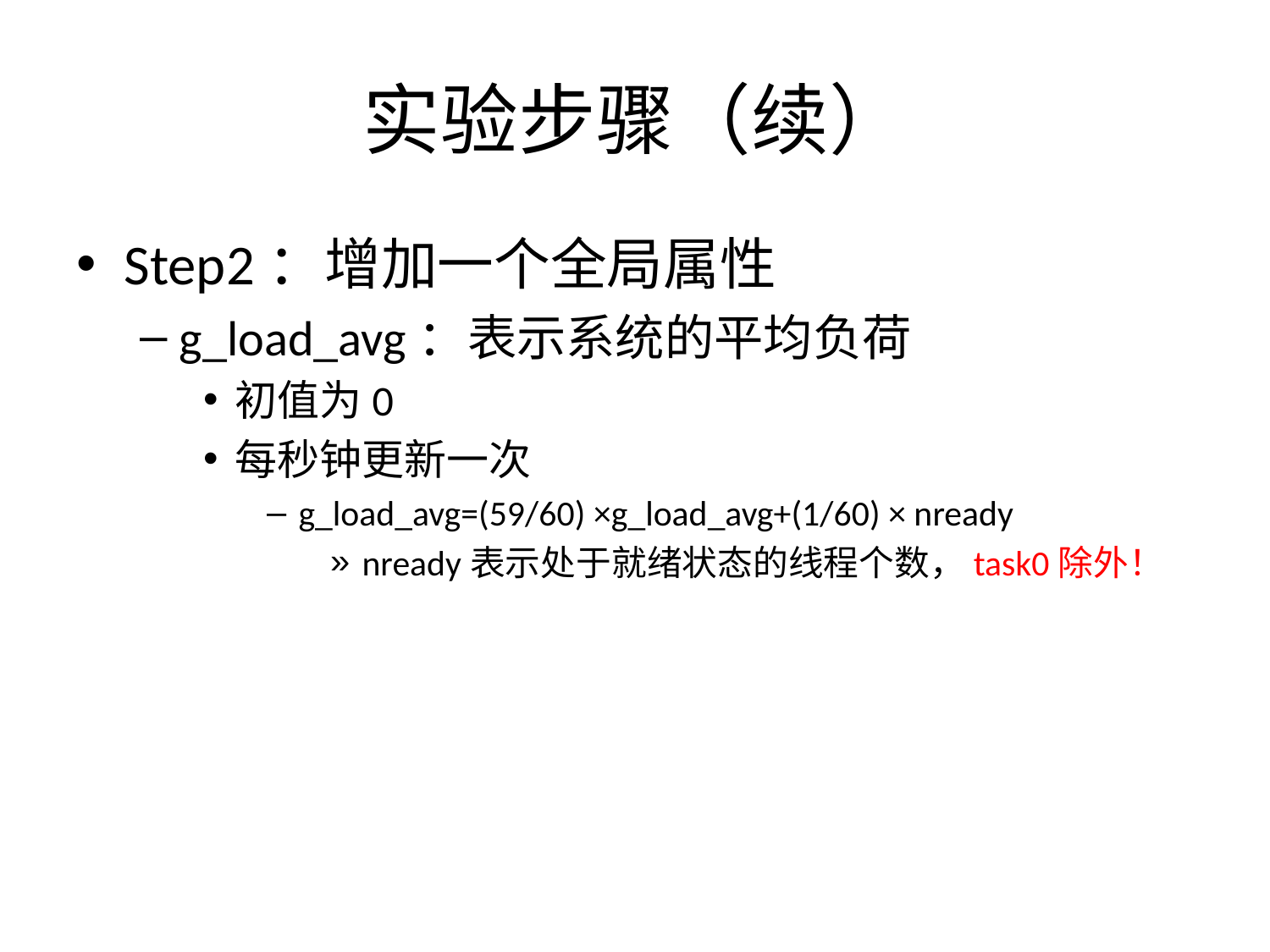

# 实验步骤（续）
Step2：增加一个全局属性
g_load_avg：表示系统的平均负荷
初值为0
每秒钟更新一次
g_load_avg=(59/60) ×g_load_avg+(1/60) × nready
nready表示处于就绪状态的线程个数，task0除外！